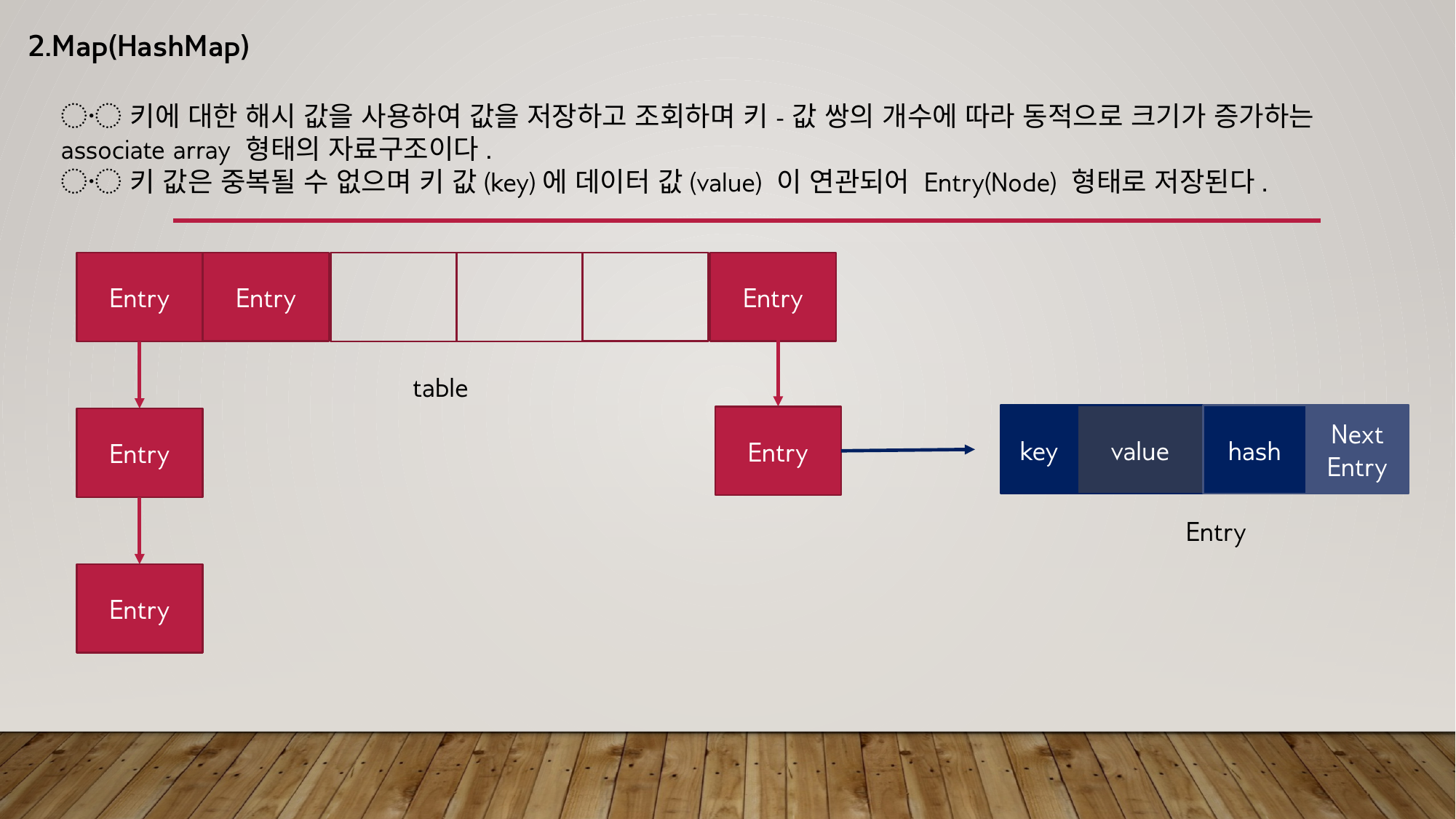

2.Map(HashMap)
〮 키에 대한 해시 값을 사용하여 값을 저장하고 조회하며 키-값 쌍의 개수에 따라 동적으로 크기가 증가하는 associate array 형태의 자료구조이다.
〮 키 값은 중복될 수 없으며 키 값(key)에 데이터 값(value) 이 연관되어 Entry(Node) 형태로 저장된다.
Entry

Entry

Entry
table
key
Next
Entry
value
hash
Entry
Entry
Entry
Entry